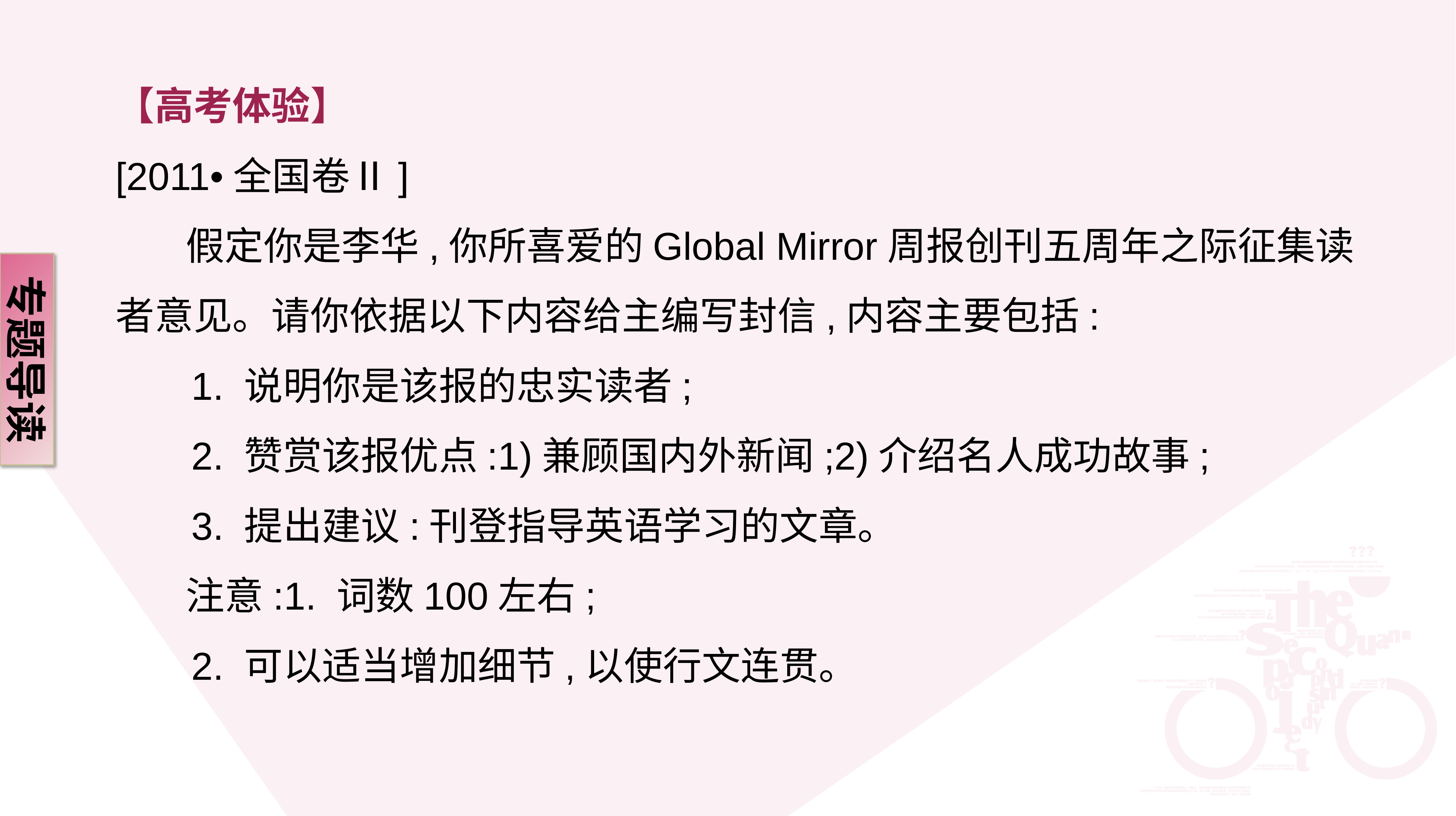

【高考体验】
[2011•全国卷Ⅱ]
       假定你是李华,你所喜爱的Global Mirror周报创刊五周年之际征集读者意见。请你依据以下内容给主编写封信,内容主要包括:
       1. 说明你是该报的忠实读者;
       2. 赞赏该报优点:1)兼顾国内外新闻;2)介绍名人成功故事;
       3. 提出建议:刊登指导英语学习的文章。
       注意:1. 词数100左右;
       2. 可以适当增加细节,以使行文连贯。
专题导读